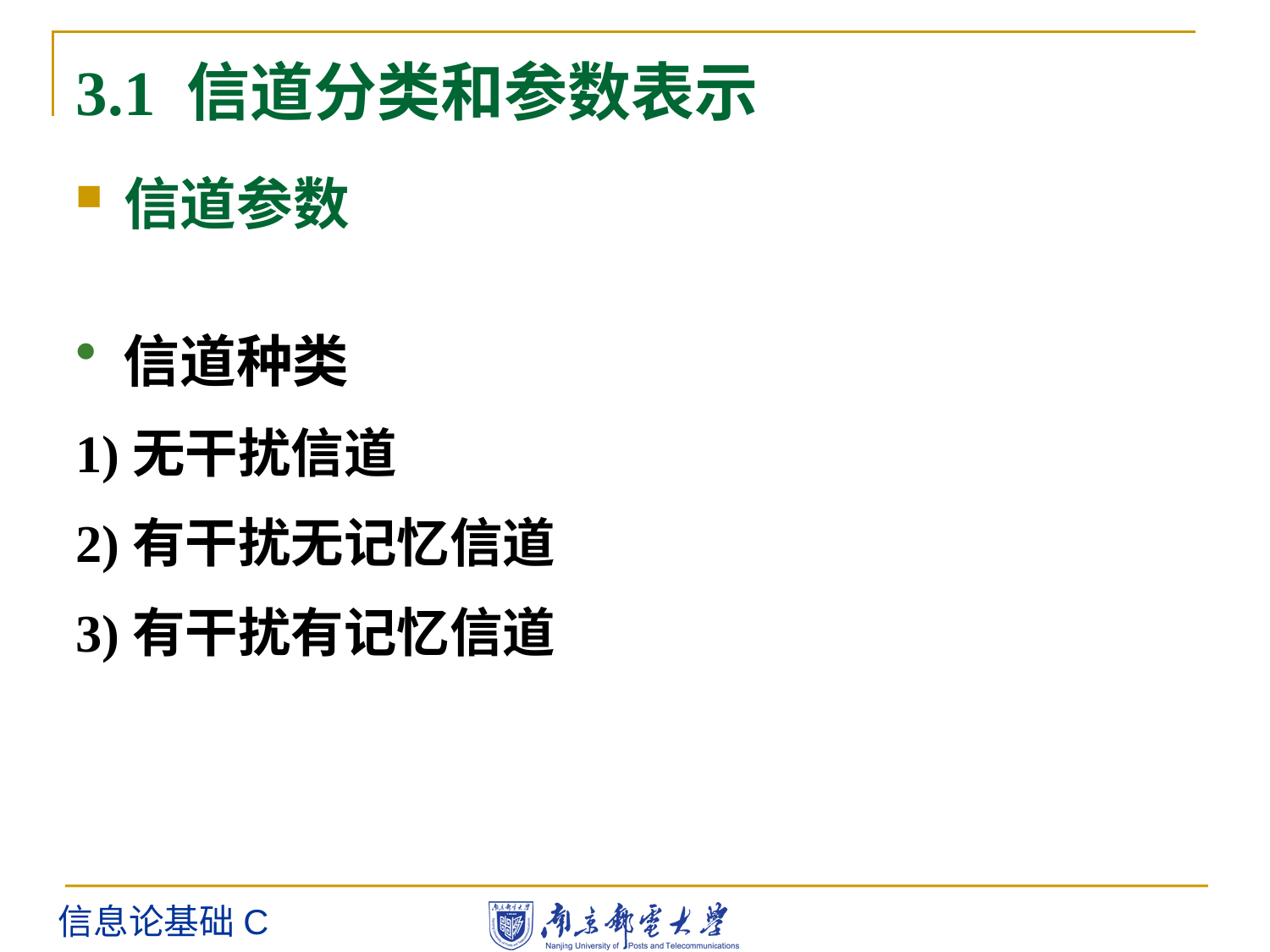

# 3.1 信道分类和参数表示
信道参数

信道种类
1)无干扰信道
2)有干扰无记忆信道
3)有干扰有记忆信道

6